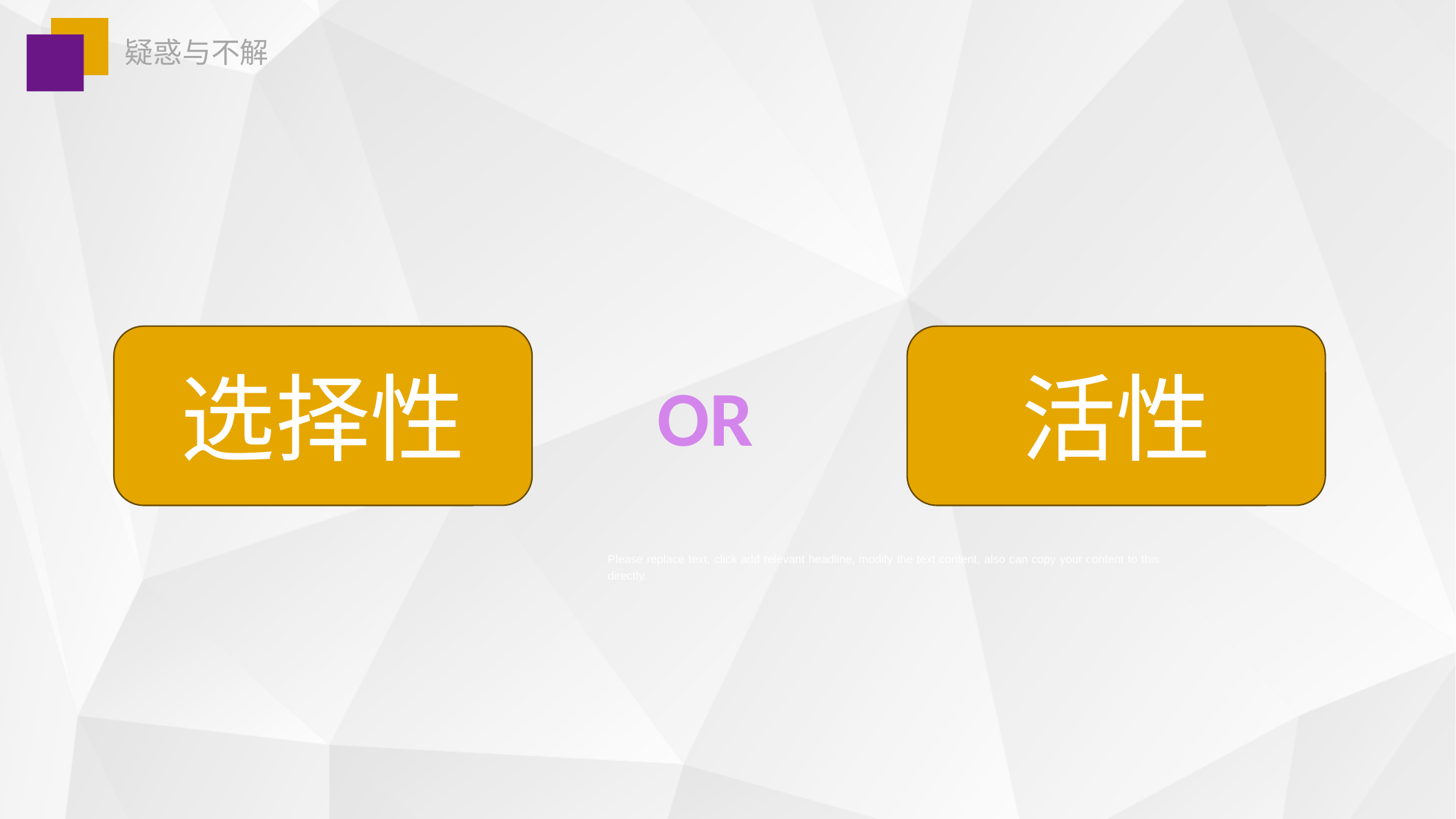

疑惑与不解

选择性
活性
OR
Please replace text, click add relevant headline, modify the text content, also can copy your content to this directly.
.